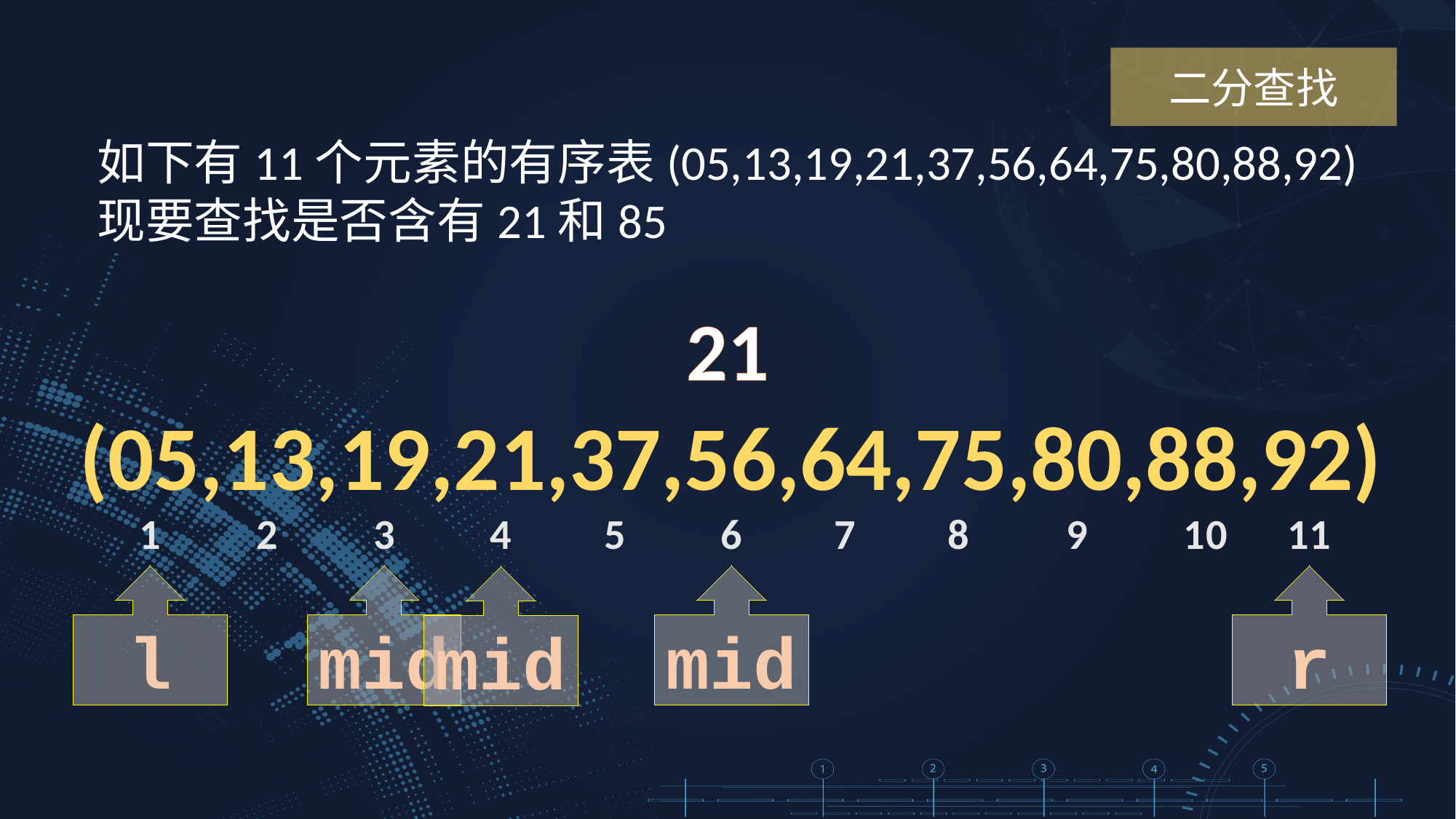

二分查找
如下有11个元素的有序表(05,13,19,21,37,56,64,75,80,88,92)
现要查找是否含有21和85
21
(05,13,19,21,37,56,64,75,80,88,92)
1
2
3
4
5
6
7
8
9
10
11
mid
mid
r
l
mid